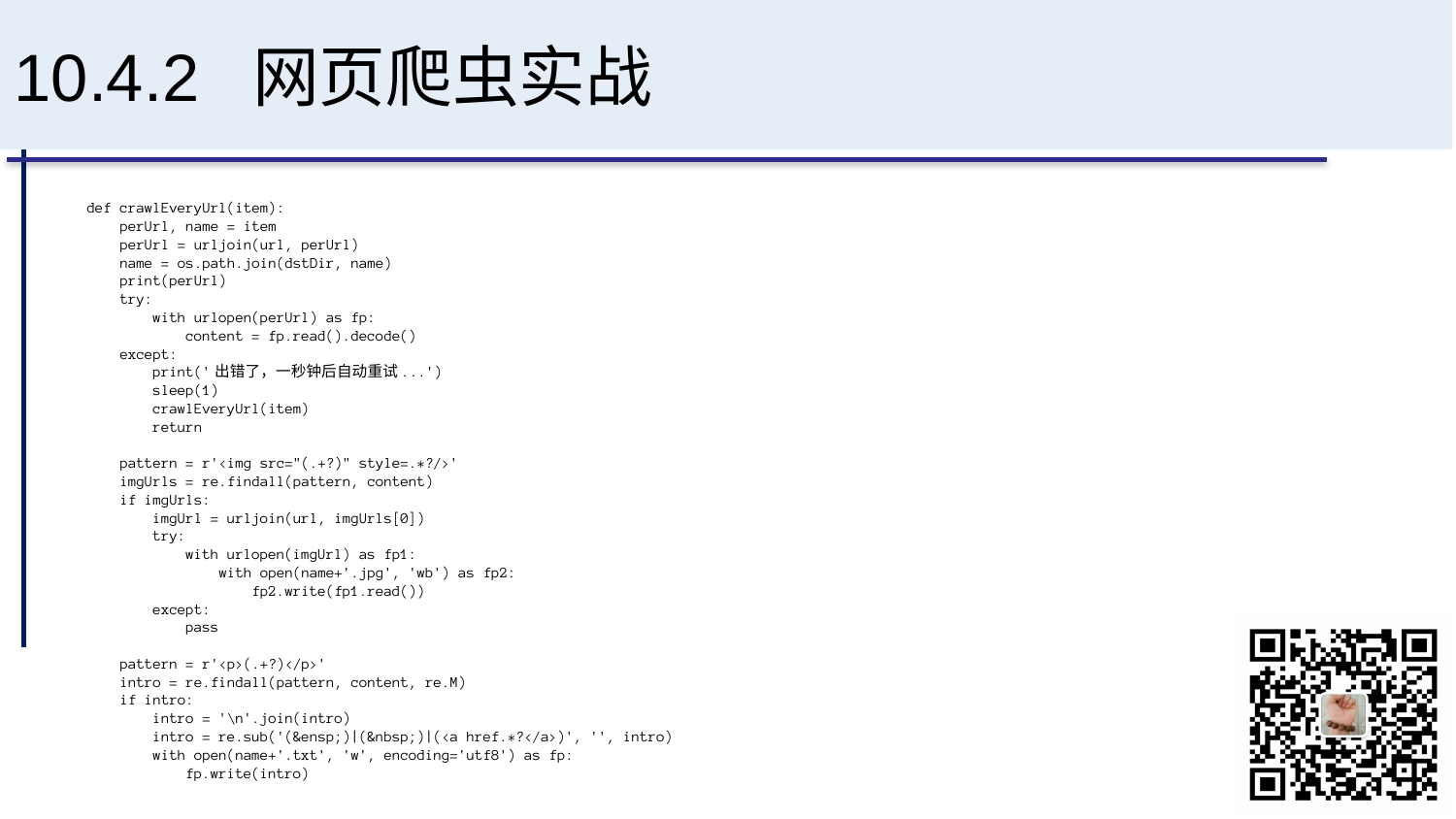

# 10.4.2  网页爬虫实战
def crawlEveryUrl(item):
    perUrl, name = item
    perUrl = urljoin(url, perUrl)
    name = os.path.join(dstDir, name)
    print(perUrl)
    try:
        with urlopen(perUrl) as fp:
            content = fp.read().decode()
    except:
        print('出错了，一秒钟后自动重试...')
        sleep(1)
        crawlEveryUrl(item)
        return

    pattern = r'<img src="(.+?)" style=.*?/>'
    imgUrls = re.findall(pattern, content)
    if imgUrls:
        imgUrl = urljoin(url, imgUrls[0])
        try:
            with urlopen(imgUrl) as fp1:
                with open(name+'.jpg', 'wb') as fp2:
                    fp2.write(fp1.read())
        except:
            pass

    pattern = r'<p>(.+?)</p>'
    intro = re.findall(pattern, content, re.M)
    if intro:
        intro = '\n'.join(intro)
        intro = re.sub('(&ensp;)|(&nbsp;)|(<a href.*?</a>)', '', intro)
        with open(name+'.txt', 'w', encoding='utf8') as fp:
            fp.write(intro)